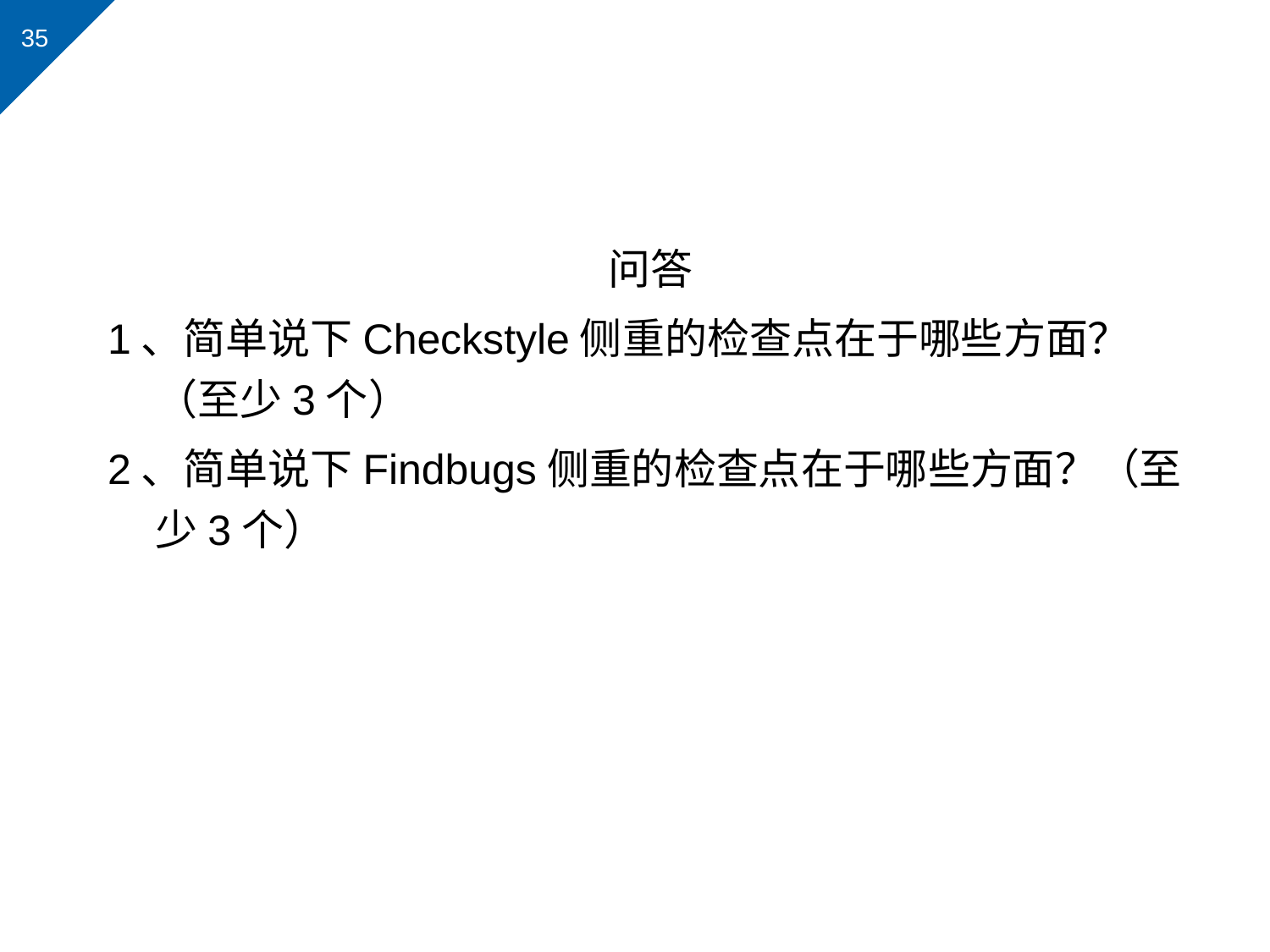

问答
1、简单说下Checkstyle侧重的检查点在于哪些方面？（至少3个）
2、简单说下Findbugs侧重的检查点在于哪些方面？（至少3个）